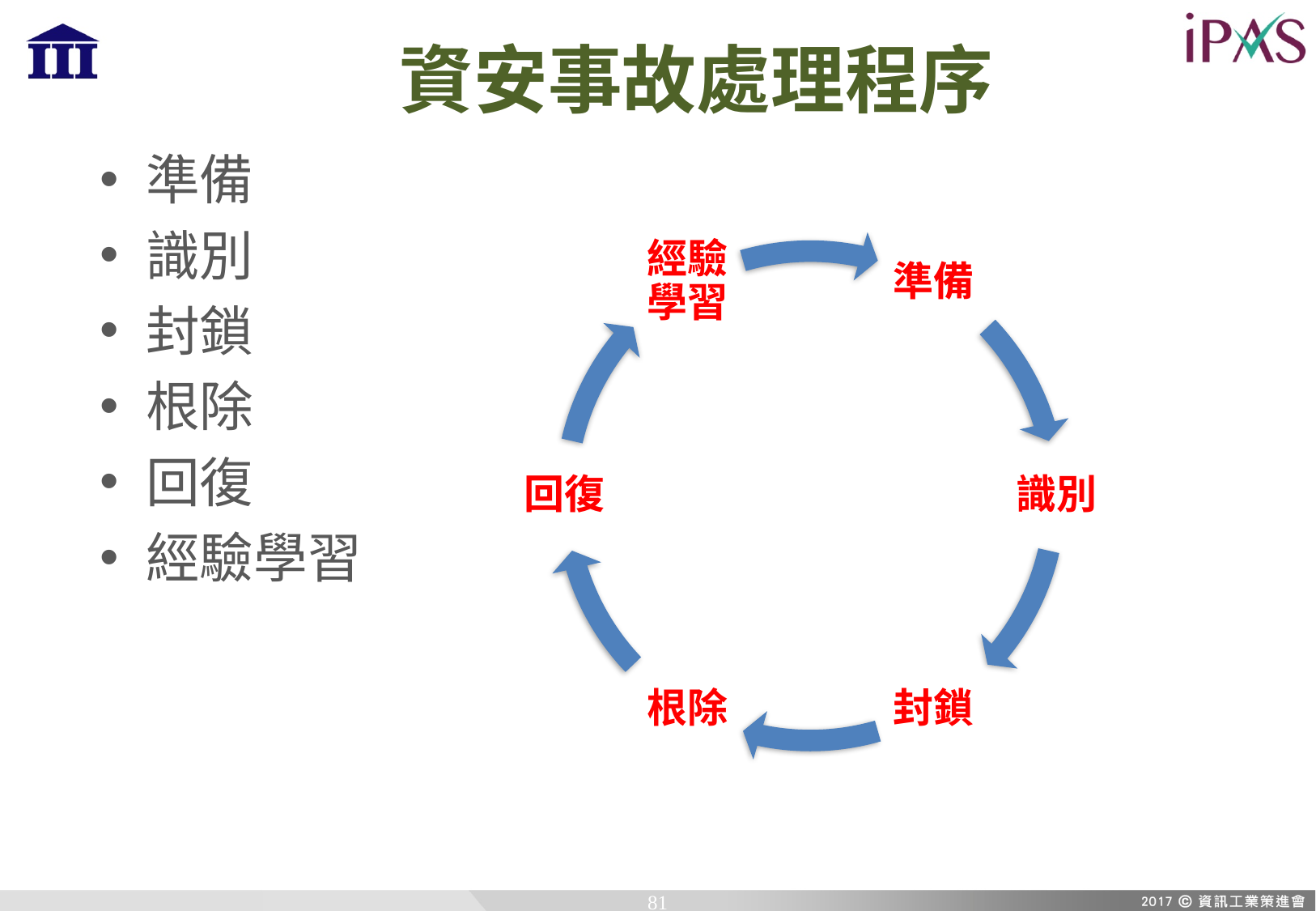

# 資安事故處理程序
準備
識別
封鎖
根除
回復
經驗學習
準備
識別
封鎖
根除
回復
經驗學習
81